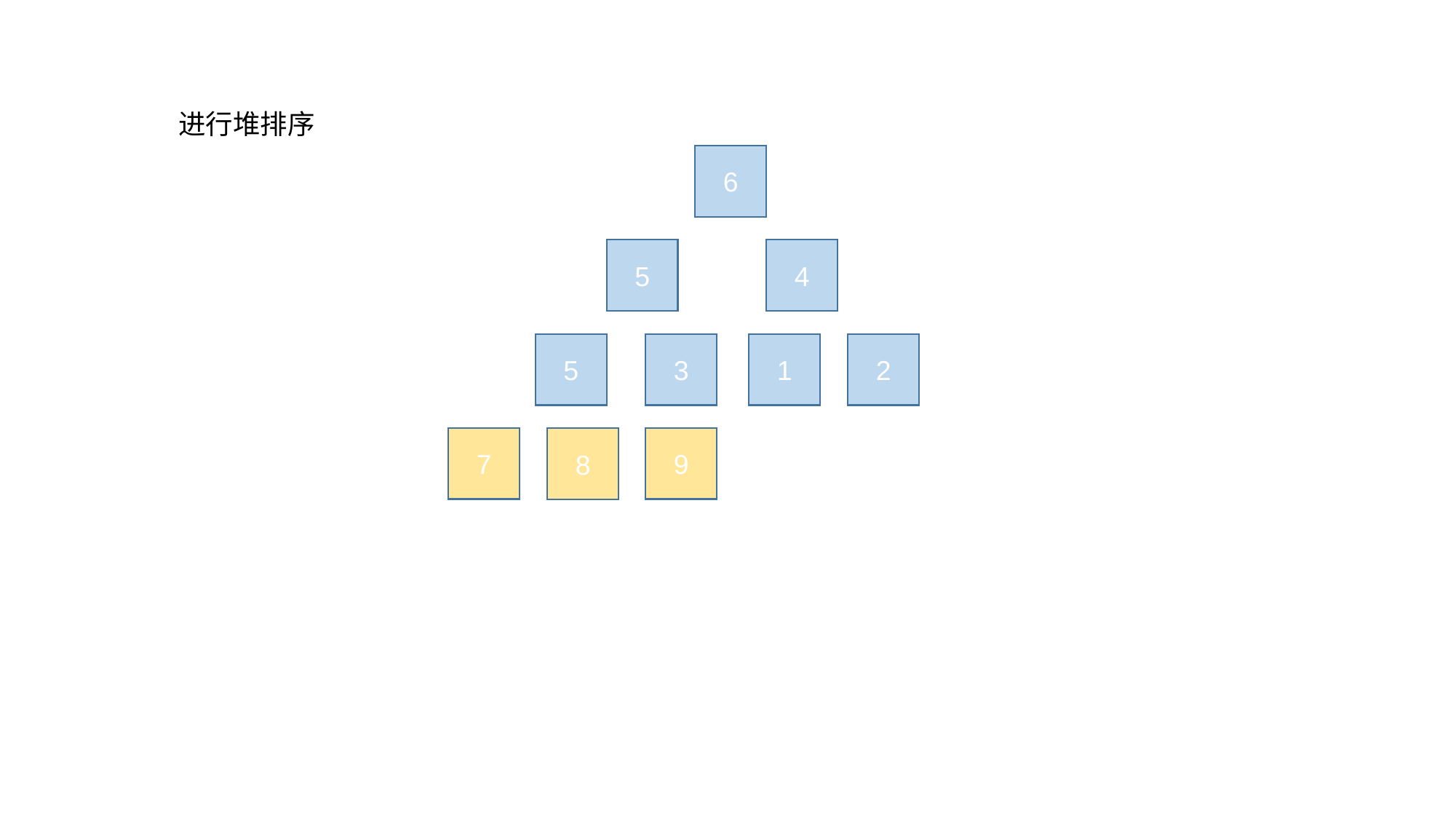

进行堆排序
6
5
4
5
3
1
2
7
9
8